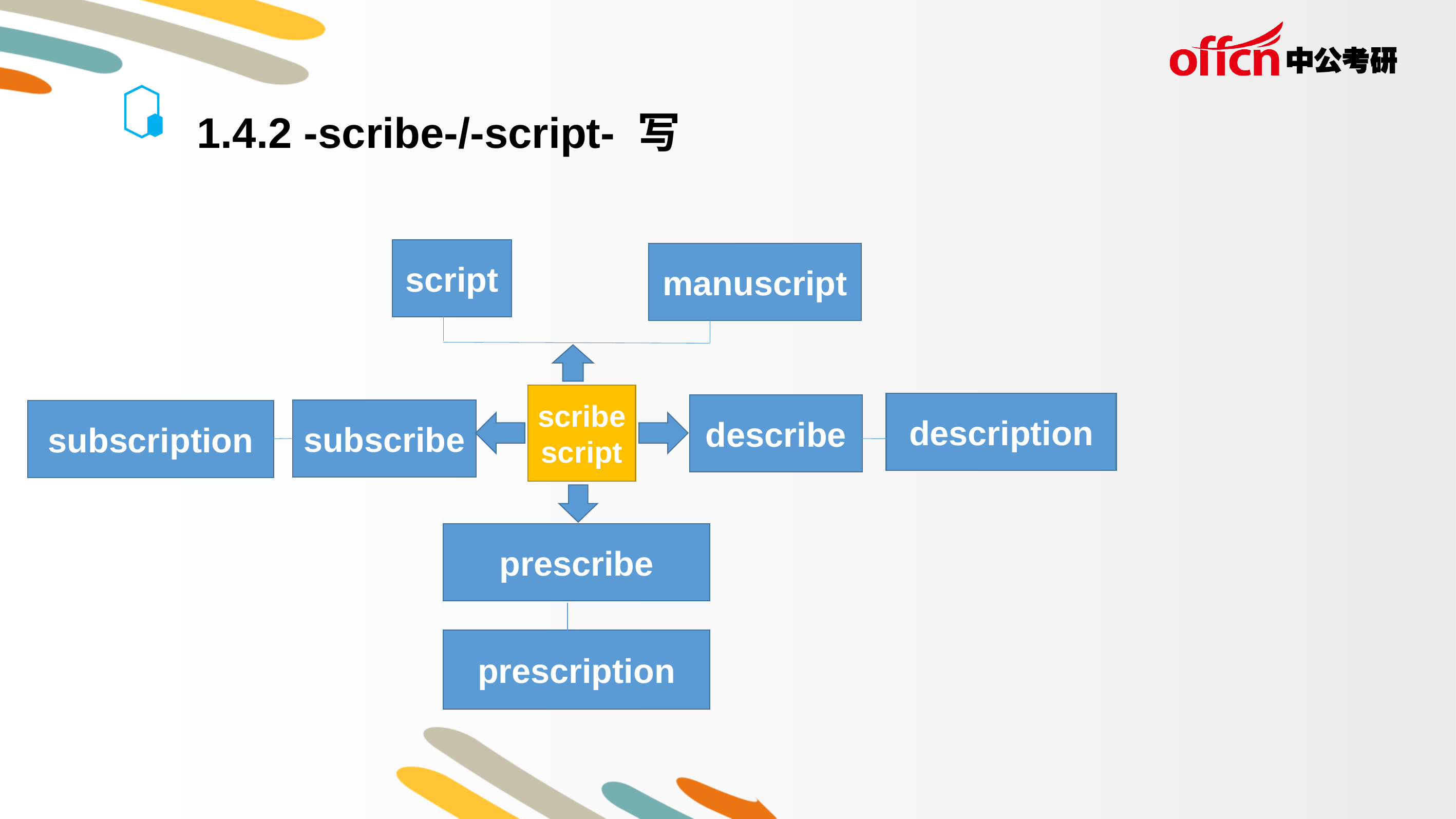

1.4.2 -scribe-/-script- 写

script
manuscript

scribe
script
description
describe
subscribe
subscription

prescribe
prescription